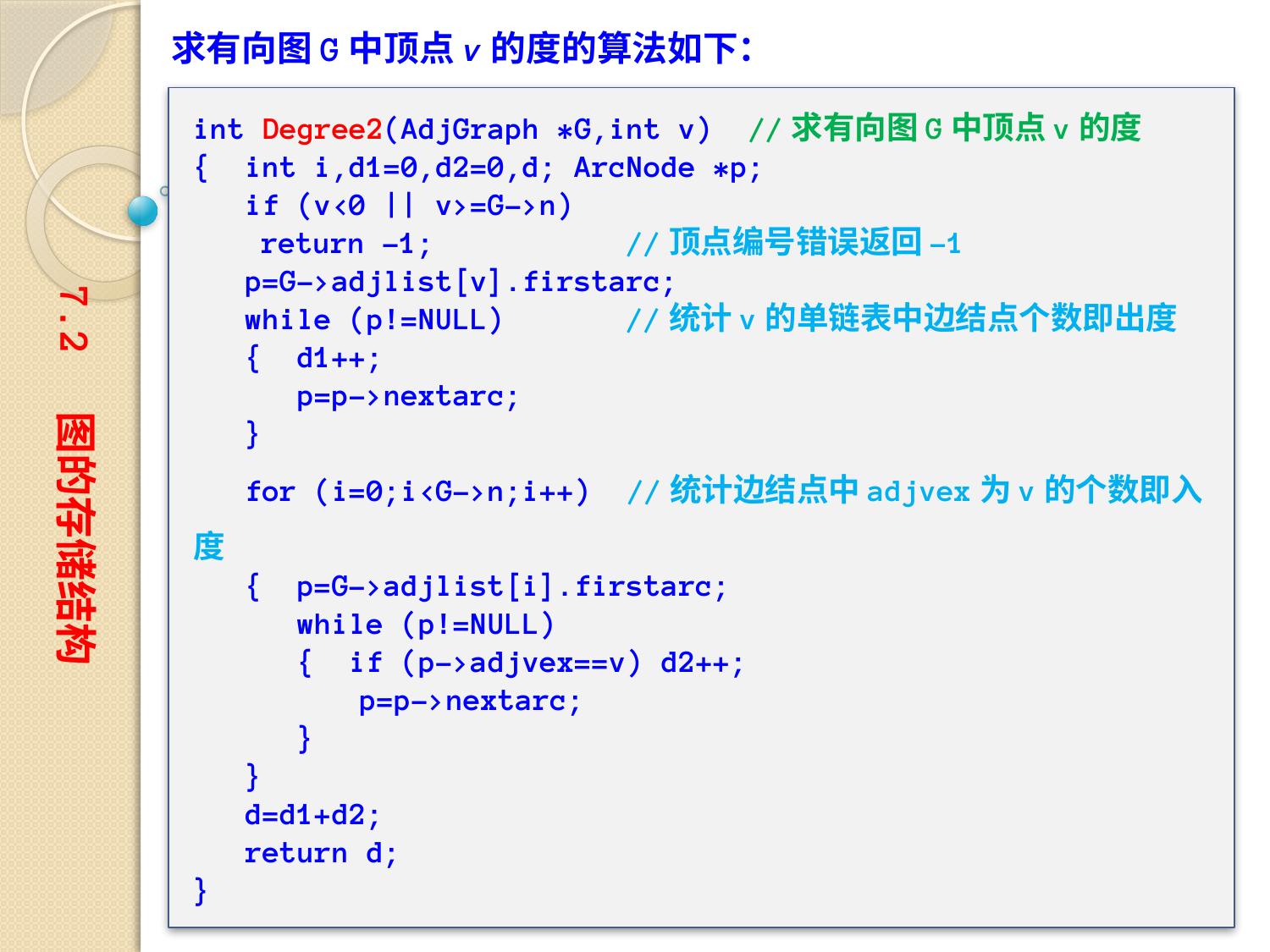

求有向图G中顶点v的度的算法如下：
int Degree2(AdjGraph *G,int v)  //求有向图G中顶点v的度
{  int i,d1=0,d2=0,d; ArcNode *p;
   if (v<0 || v>=G->n)
　    return -1;		   //顶点编号错误返回-1
   p=G->adjlist[v].firstarc;
   while (p!=NULL)	   //统计v的单链表中边结点个数即出度
   {  d1++;
      p=p->nextarc;
   }
   for (i=0;i<G->n;i++)  //统计边结点中adjvex为v的个数即入度
   {  p=G->adjlist[i].firstarc;
      while (p!=NULL)
      {  if (p->adjvex==v) d2++;
	　p=p->nextarc;
      }
   }
   d=d1+d2;
   return d;
}
7.2  图的存储结构